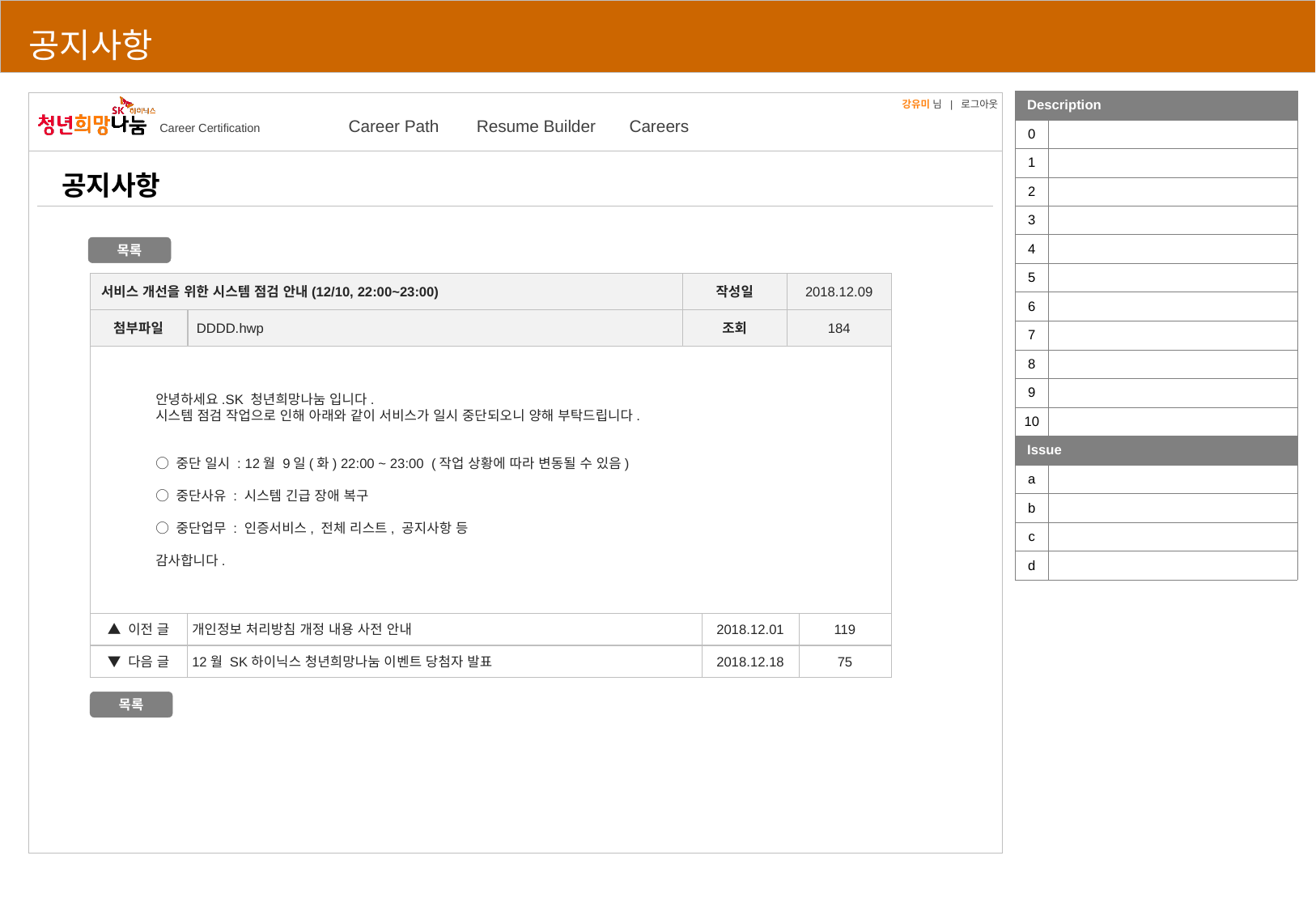

# 공지사항
| Description |  |
| --- | --- |
| 0 |  |
| 1 |  |
| 2 |  |
| 3 |  |
| 4 |  |
| 5 |  |
| 6 |  |
| 7 |  |
| 8 |  |
| 9 |  |
| 10 |  |
| Issue |  |
| a |  |
| b |  |
| c |  |
| d |  |
강유미 님  |  로그아웃
Career Path
Resume Builder
Careers
공지사항
목록
 서비스 개선을 위한 시스템 점검 안내(12/10, 22:00~23:00)
작성일
2018.12.09
첨부파일
 DDDD.hwp
조회
184
안녕하세요.SK 청년희망나눔 입니다.
시스템 점검 작업으로 인해 아래와 같이 서비스가 일시 중단되오니 양해 부탁드립니다.

○ 중단 일시 : 12월 9일(화) 22:00 ~ 23:00  (작업 상황에 따라 변동될 수 있음)

○ 중단사유 : 시스템 긴급 장애 복구

○ 중단업무 : 인증서비스, 전체 리스트, 공지사항 등

감사합니다.
▲ 이전 글
개인정보 처리방침 개정 내용 사전 안내
2018.12.01
119
▼ 다음 글
12월 SK하이닉스 청년희망나눔 이벤트 당첨자 발표
2018.12.18
75
목록